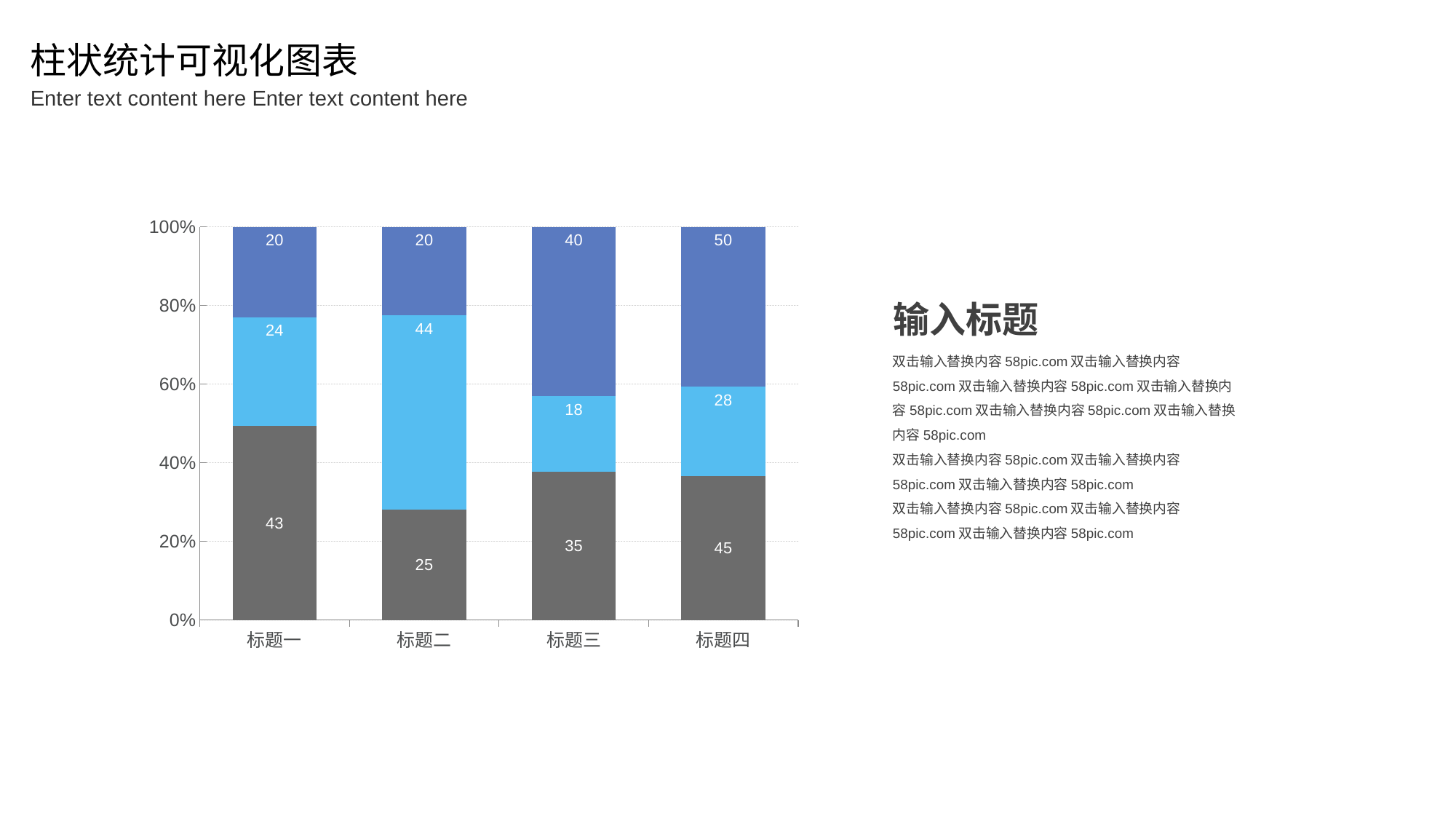

柱状统计可视化图表
Enter text content here Enter text content here

### Chart

| Category | 系列 1 | 系列 2 | 系列 3 |
|---|---|---|---|
| 标题一 | 43.0 | 24.0 | 20.0 |
| 标题二 | 25.0 | 44.0 | 20.0 |
| 标题三 | 35.0 | 18.0 | 40.0 |
| 标题四 | 45.0 | 28.0 | 50.0 |
输入标题
双击输入替换内容58pic.com双击输入替换内容58pic.com双击输入替换内容58pic.com双击输入替换内容58pic.com双击输入替换内容58pic.com双击输入替换内容58pic.com
双击输入替换内容58pic.com双击输入替换内容58pic.com双击输入替换内容58pic.com
双击输入替换内容58pic.com双击输入替换内容58pic.com双击输入替换内容58pic.com